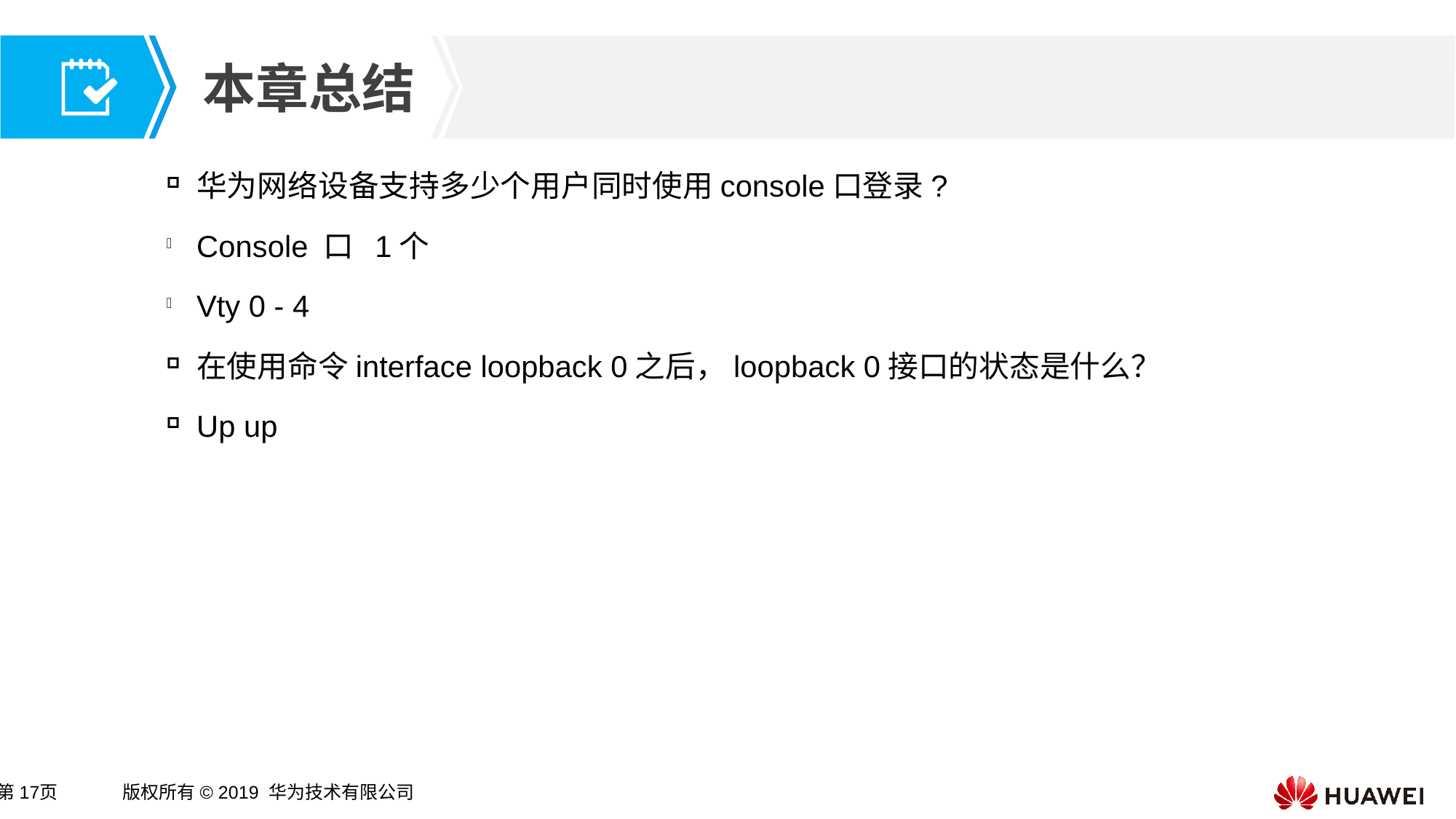

华为网络设备支持多少个用户同时使用console口登录?
Console 口  1个
Vty 0 - 4
在使用命令interface loopback 0之后，loopback 0接口的状态是什么？
Up up